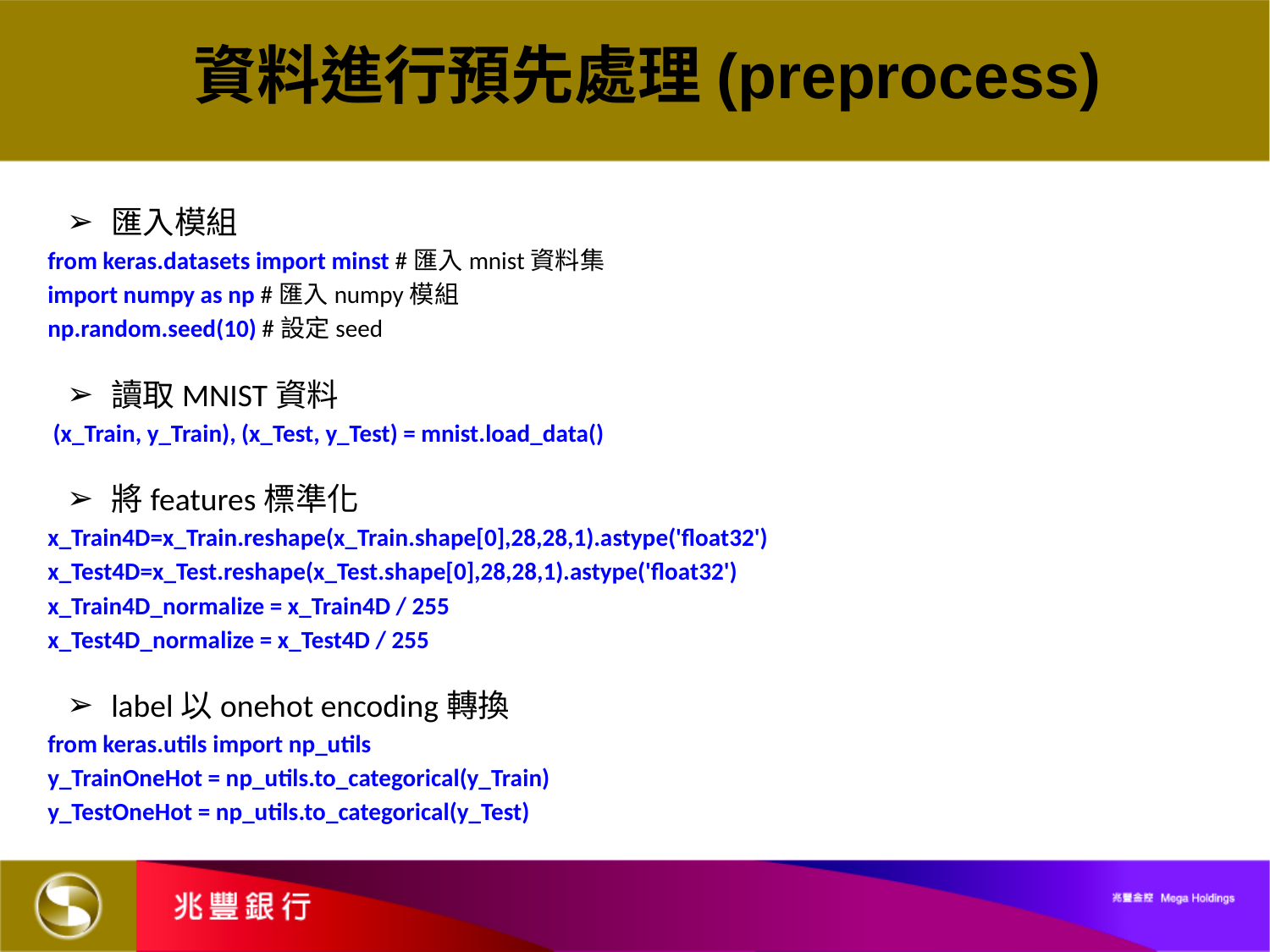

# 資料進行預先處理(preprocess)
匯入模組
from keras.datasets import minst #匯入mnist資料集
import numpy as np #匯入numpy模組
np.random.seed(10) #設定seed

讀取MNIST資料
 (x_Train, y_Train), (x_Test, y_Test) = mnist.load_data()

將features標準化
x_Train4D=x_Train.reshape(x_Train.shape[0],28,28,1).astype('float32')
x_Test4D=x_Test.reshape(x_Test.shape[0],28,28,1).astype('float32')
x_Train4D_normalize = x_Train4D / 255
x_Test4D_normalize = x_Test4D / 255

label以onehot encoding轉換
from keras.utils import np_utils
y_TrainOneHot = np_utils.to_categorical(y_Train)
y_TestOneHot = np_utils.to_categorical(y_Test)